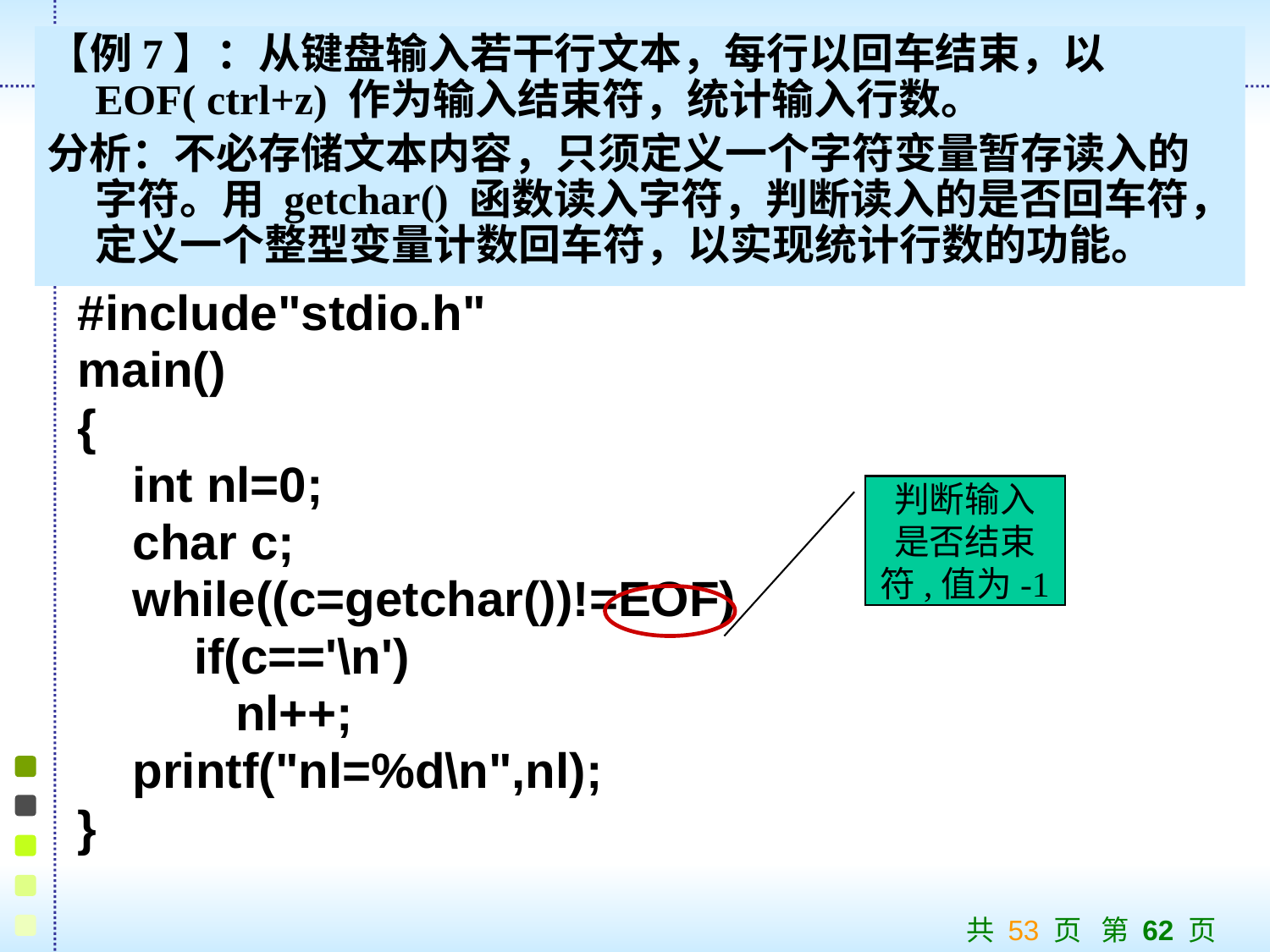

【例7】：从键盘输入若干行文本，每行以回车结束，以EOF( ctrl+z) 作为输入结束符，统计输入行数。
分析：不必存储文本内容，只须定义一个字符变量暂存读入的字符。用 getchar() 函数读入字符，判断读入的是否回车符，定义一个整型变量计数回车符，以实现统计行数的功能。
#include"stdio.h"
main()
{
    int nl=0;
    char c;
    while((c=getchar())!=EOF)
	     if(c=='\n')
	        nl++;
    printf("nl=%d\n",nl);
}
判断输入是否结束符,值为-1

共 53 页   第 62 页